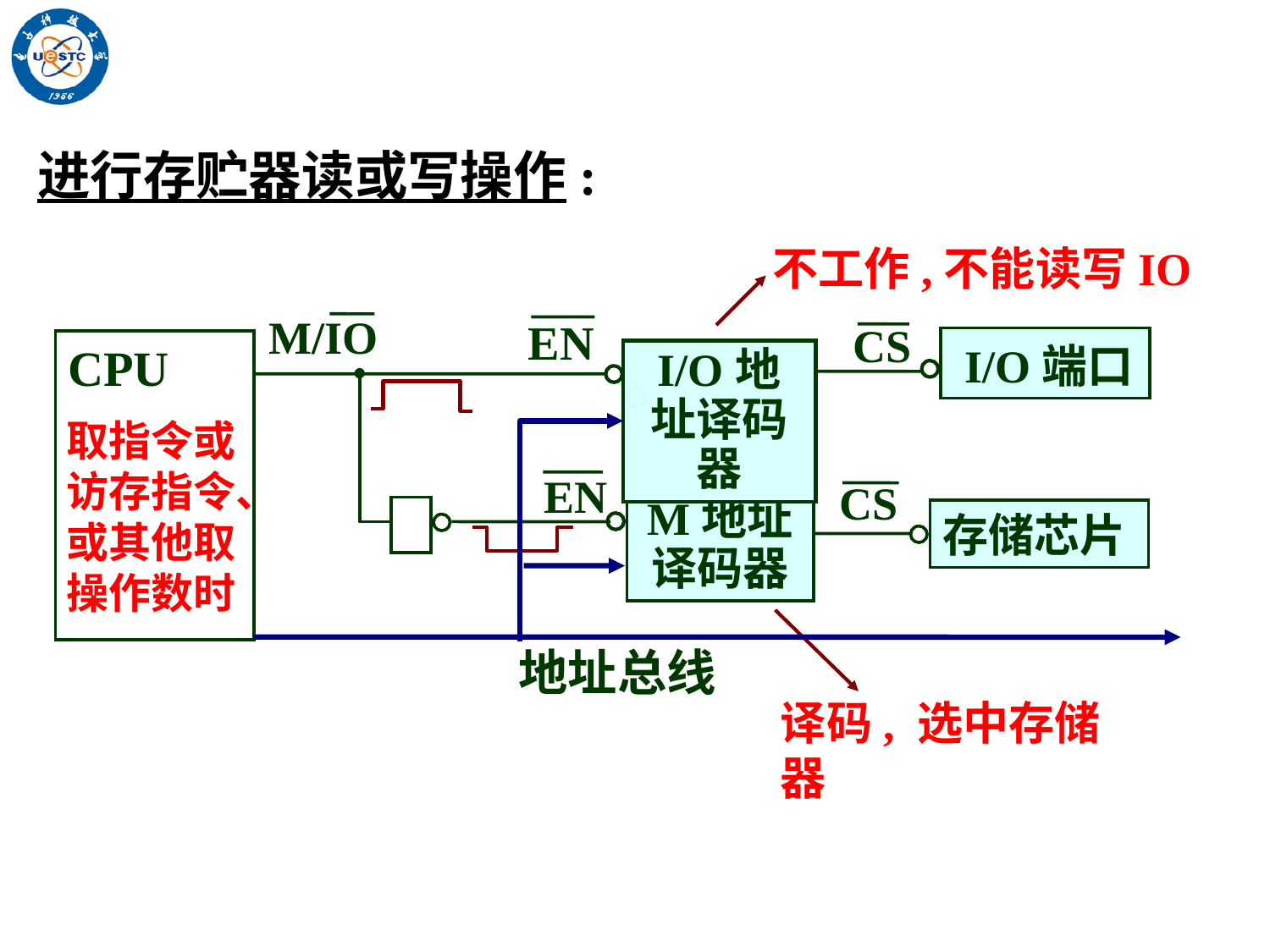

进行存贮器读或写操作:
不工作,不能读写IO

M/IO

EN

CS

 I/O端口
CPU

I/O地址译码器

EN

CS

M地址译码器

存储芯片

取指令或访存指令、或其他取操作数时
地址总线

译码, 选中存储器